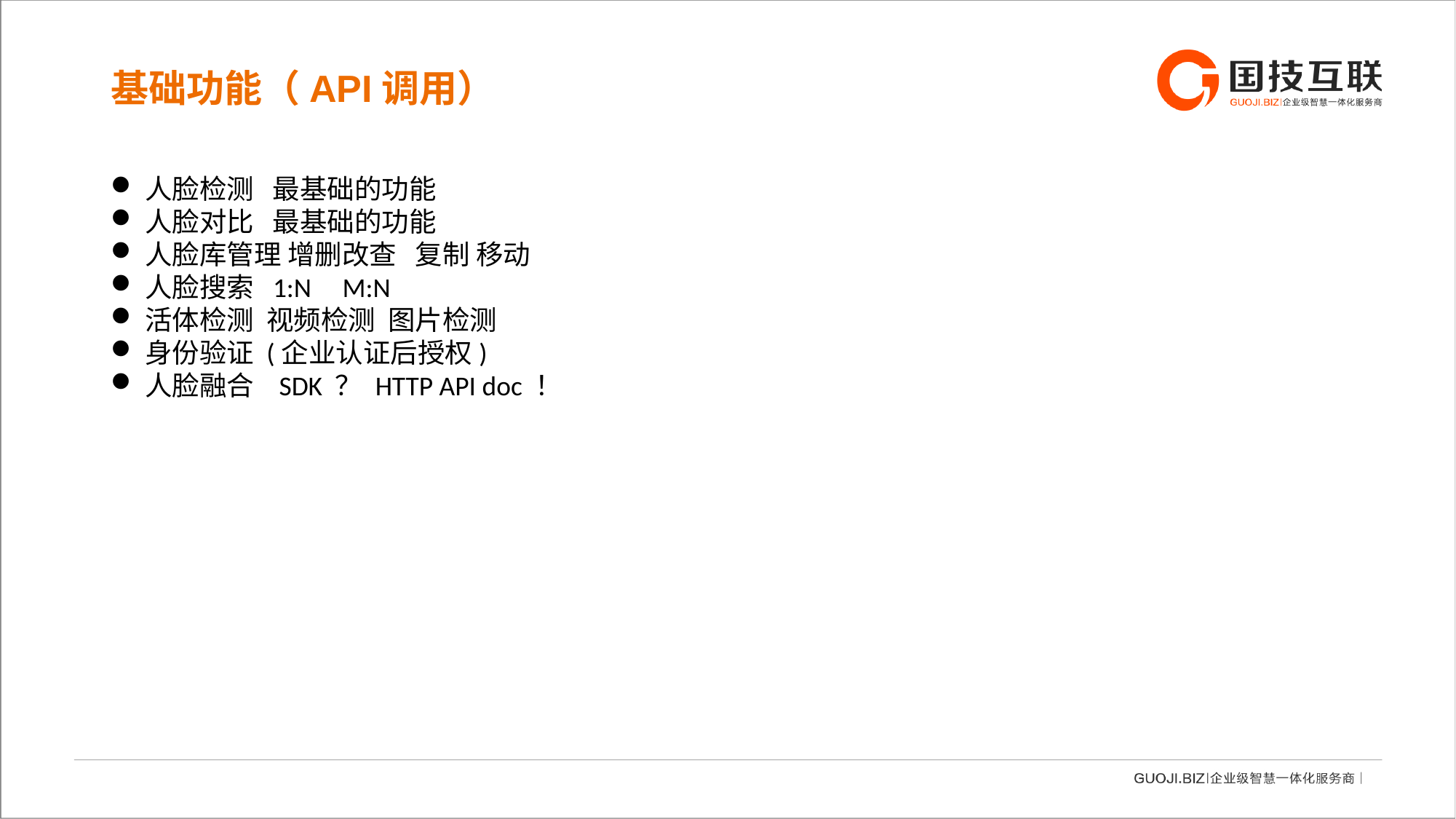

# 基础功能（API调用）
人脸检测   最基础的功能
人脸对比   最基础的功能
人脸库管理 增删改查   复制 移动
人脸搜索  1:N     M:N
活体检测  视频检测  图片检测
身份验证 (企业认证后授权)
人脸融合   SDK ？ HTTP API doc ！